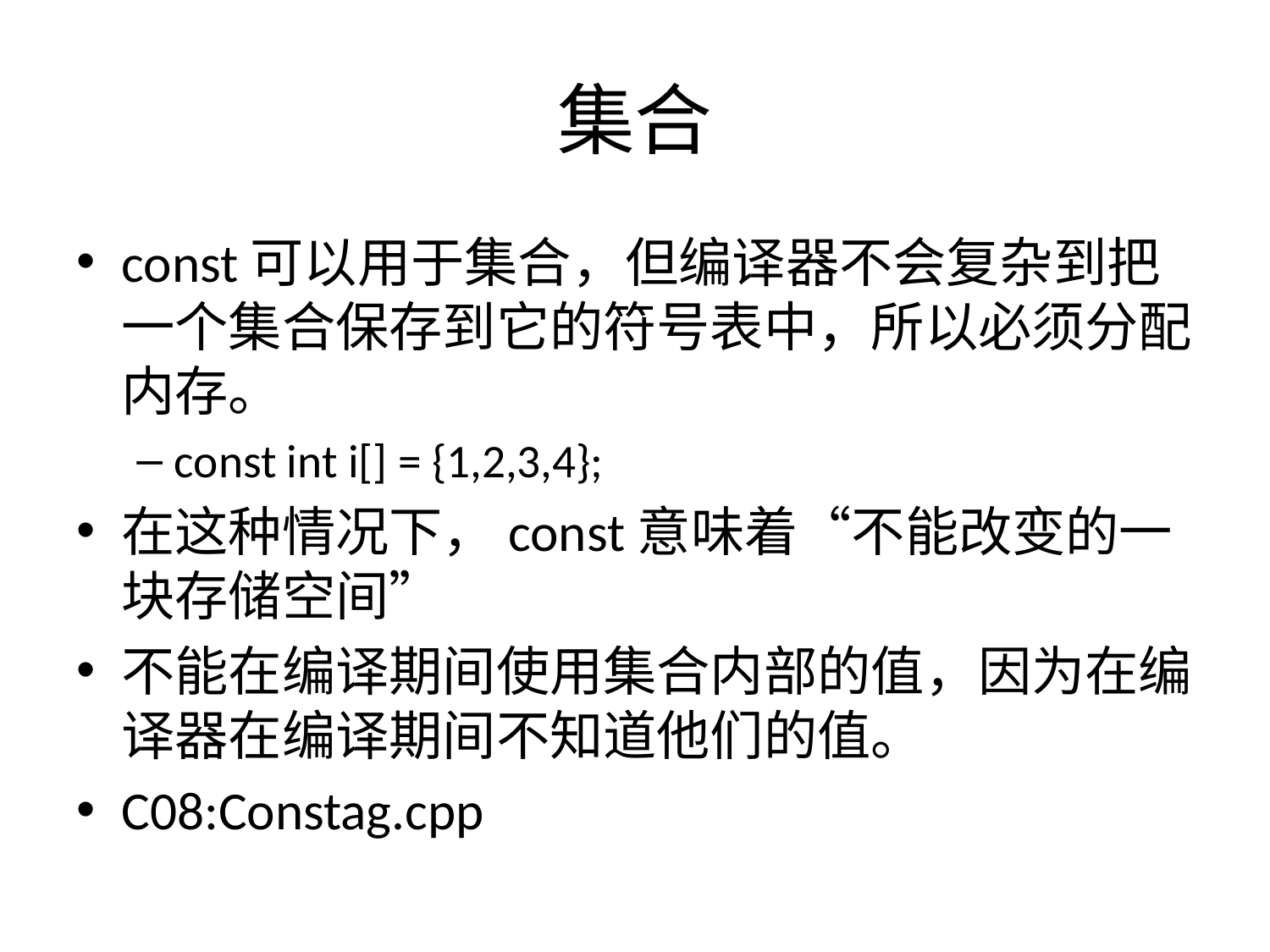

# 集合
const可以用于集合，但编译器不会复杂到把一个集合保存到它的符号表中，所以必须分配内存。
const int i[] = {1,2,3,4};
在这种情况下，const意味着“不能改变的一块存储空间”
不能在编译期间使用集合内部的值，因为在编译器在编译期间不知道他们的值。
C08:Constag.cpp